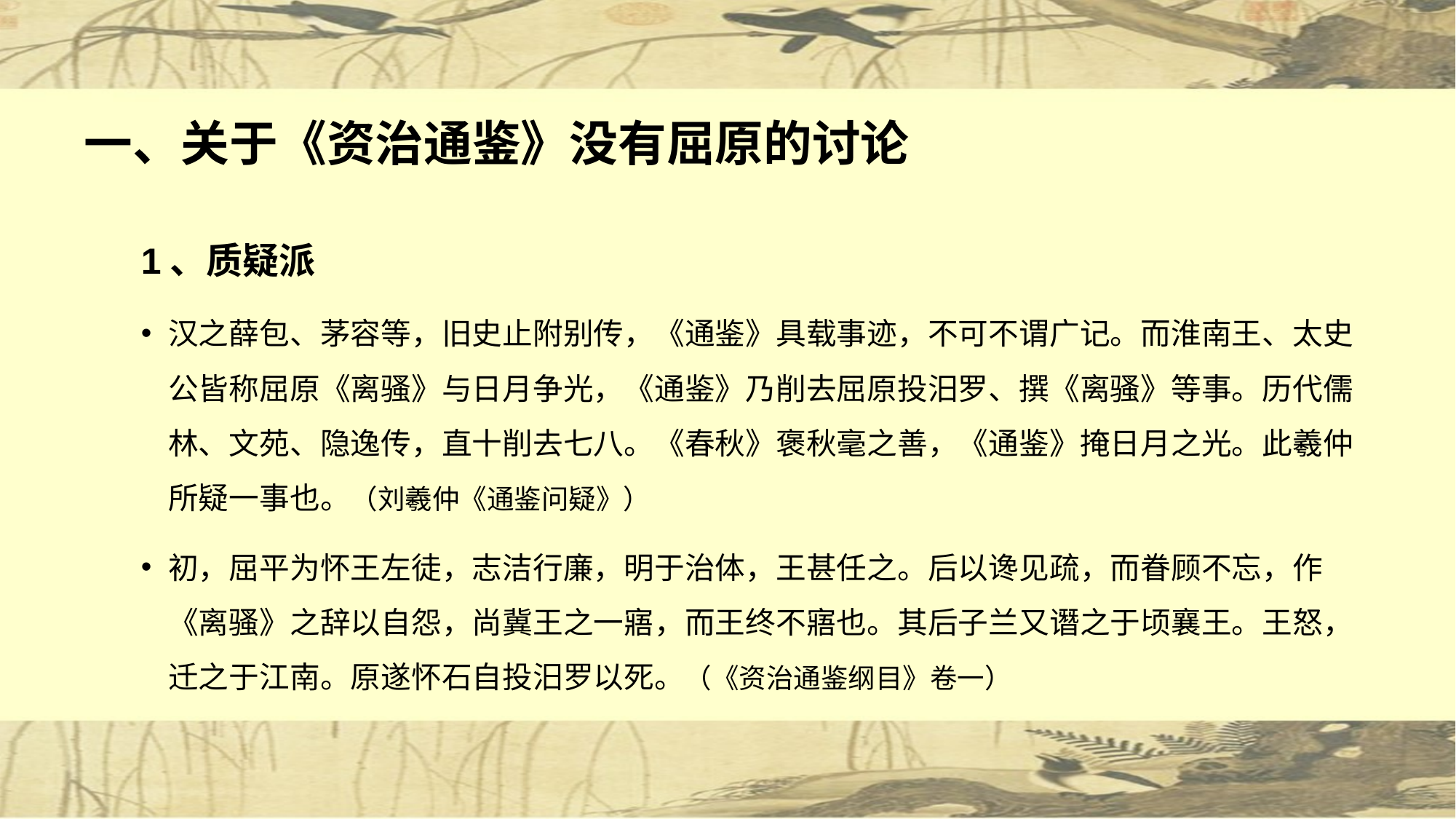

# 一、关于《资治通鉴》没有屈原的讨论
1、质疑派
汉之薛包、茅容等，旧史止附别传，《通鉴》具载事迹，不可不谓广记。而淮南王、太史公皆称屈原《离骚》与日月争光，《通鉴》乃削去屈原投汨罗、撰《离骚》等事。历代儒林、文苑、隐逸传，直十削去七八。《春秋》褒秋毫之善，《通鉴》掩日月之光。此羲仲所疑一事也。（刘羲仲《通鉴问疑》）
初，屈平为怀王左徒，志洁行廉，明于治体，王甚任之。后以谗见疏，而眷顾不忘，作《离骚》之辞以自怨，尚冀王之一寤，而王终不寤也。其后子兰又谮之于顷襄王。王怒，迁之于江南。原遂怀石自投汨罗以死。（《资治通鉴纲目》卷一）